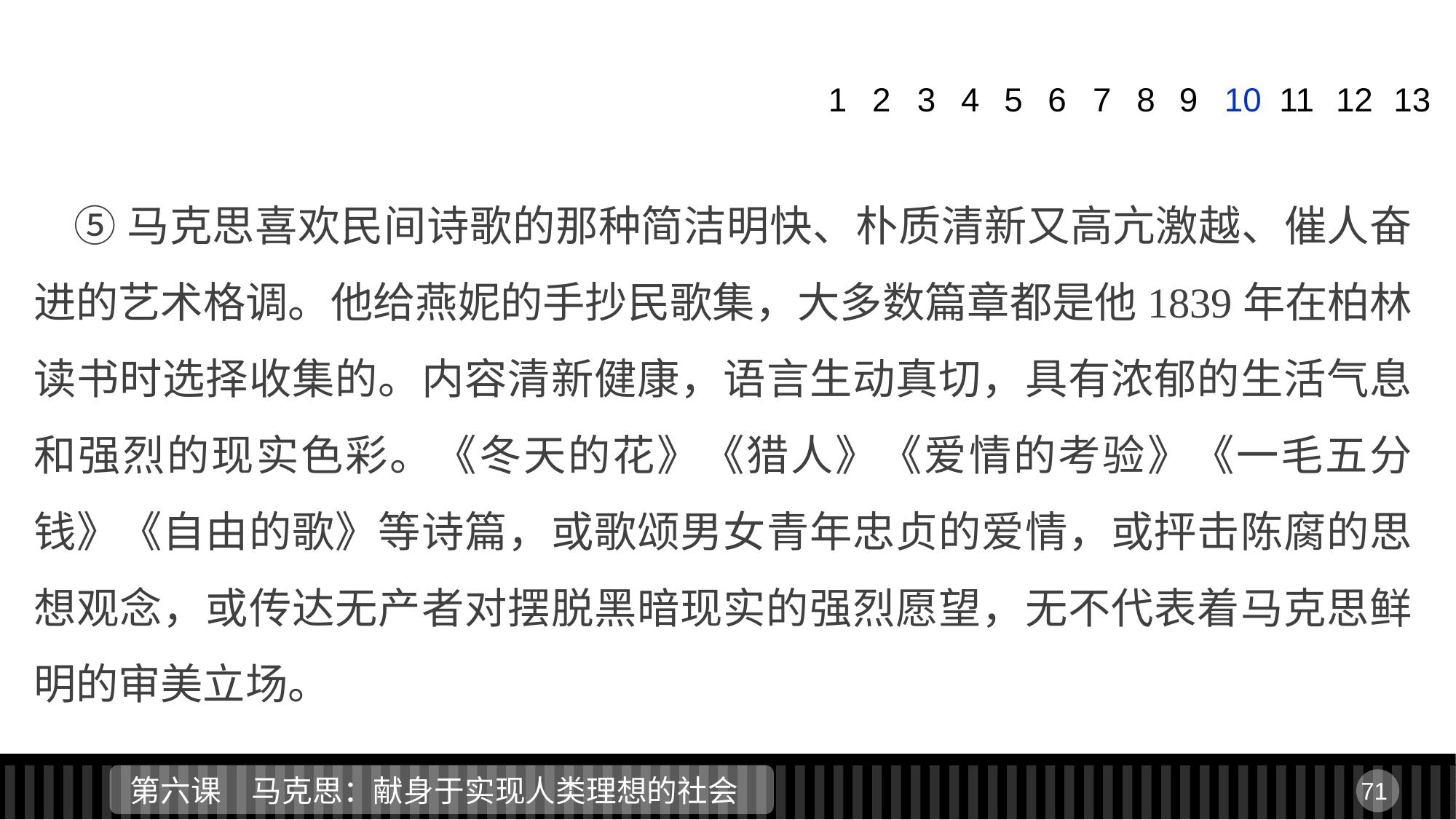

1
2
3
4
5
6
7
8
9
10
11
12
13
    ⑤马克思喜欢民间诗歌的那种简洁明快、朴质清新又高亢激越、催人奋进的艺术格调。他给燕妮的手抄民歌集，大多数篇章都是他1839年在柏林读书时选择收集的。内容清新健康，语言生动真切，具有浓郁的生活气息和强烈的现实色彩。《冬天的花》《猎人》《爱情的考验》《一毛五分钱》《自由的歌》等诗篇，或歌颂男女青年忠贞的爱情，或抨击陈腐的思想观念，或传达无产者对摆脱黑暗现实的强烈愿望，无不代表着马克思鲜明的审美立场。